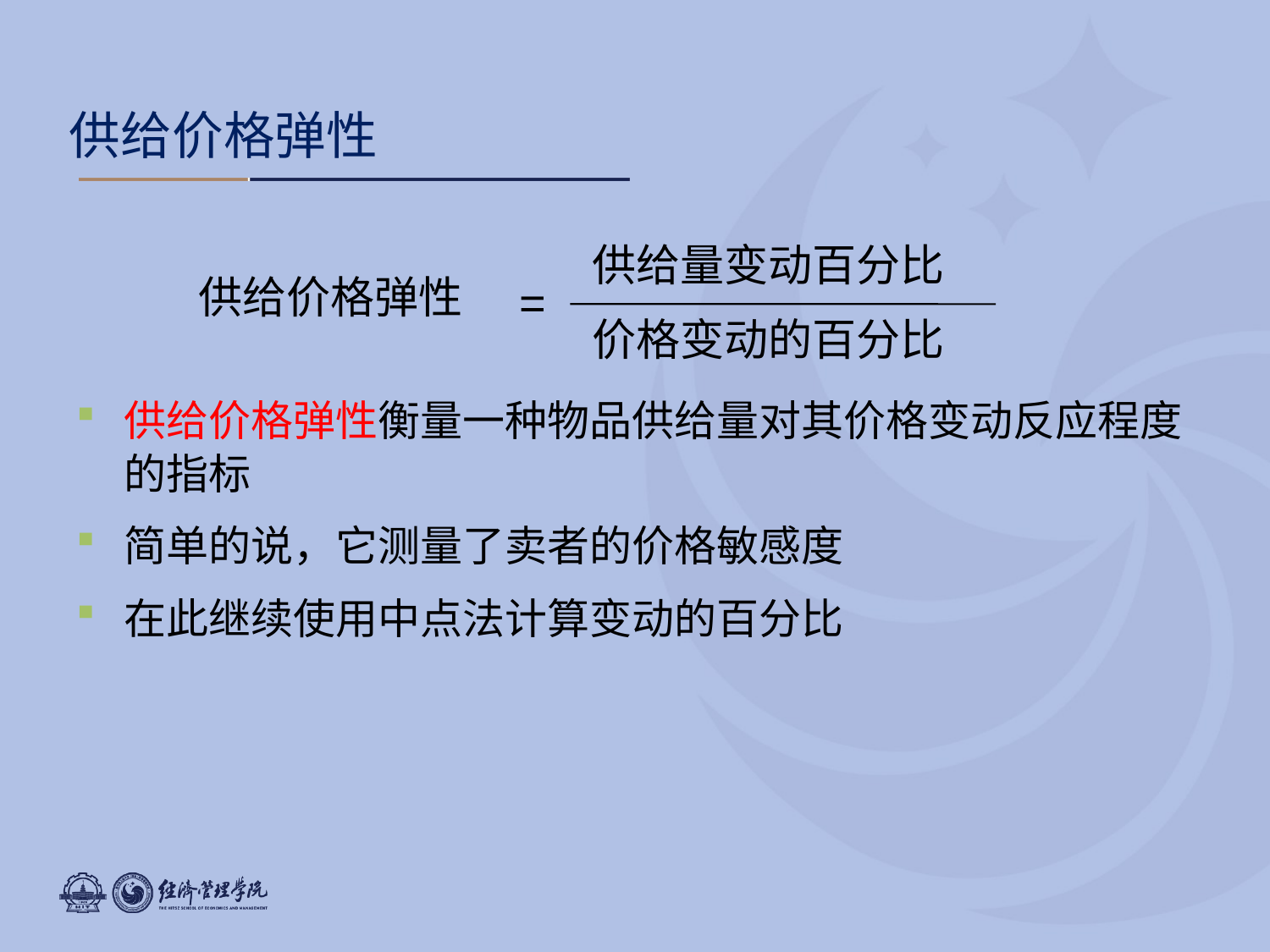

0
供给价格弹性
     供给量变动百分比
     价格变动的百分比
供给价格弹性
=

供给价格弹性衡量一种物品供给量对其价格变动反应程度的指标
简单的说，它测量了卖者的价格敏感度
在此继续使用中点法计算变动的百分比